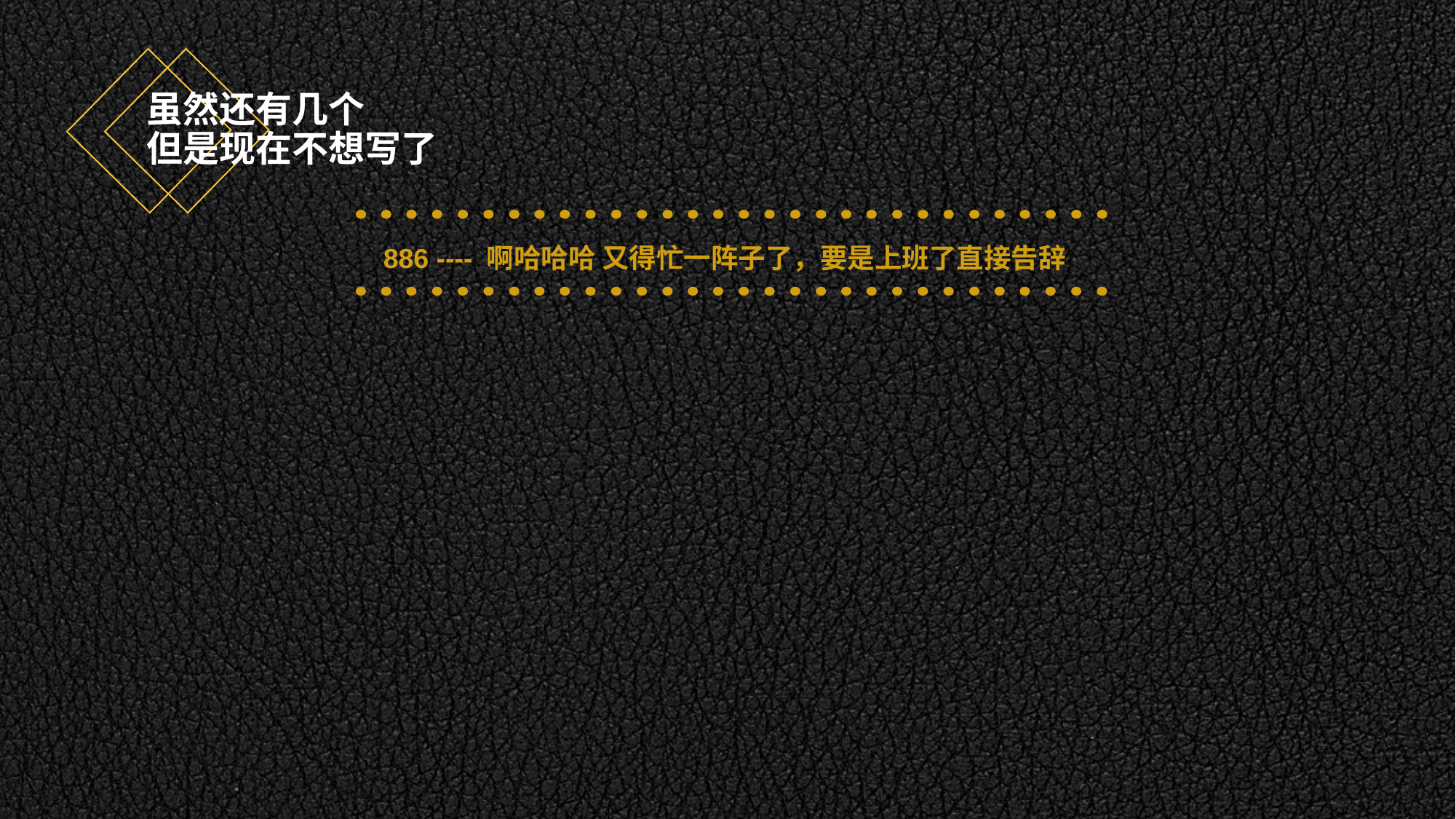

# 虽然还有几个 但是现在不想写了

886 ---- 啊哈哈哈 又得忙一阵子了，要是上班了直接告辞